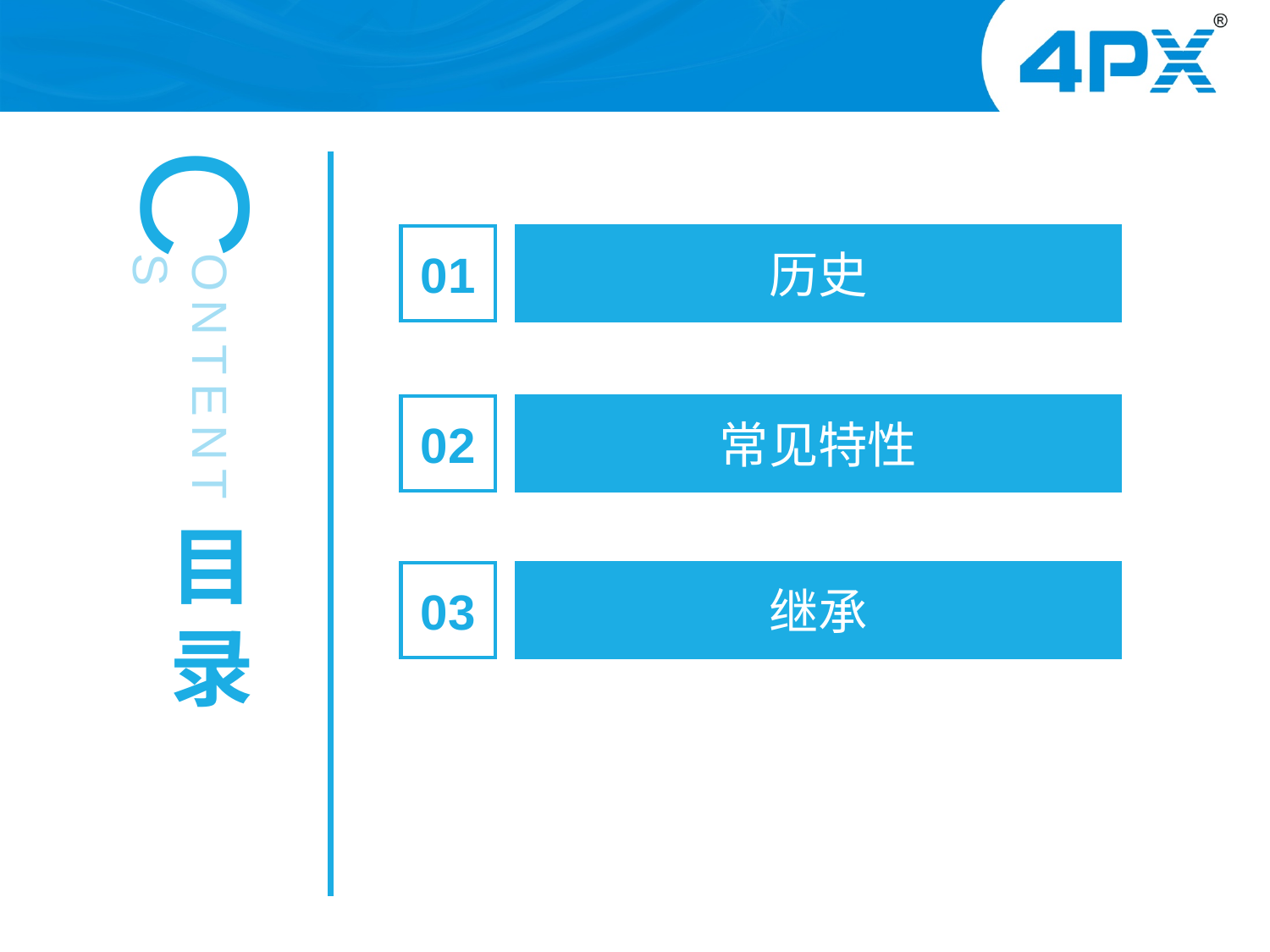

C
01
历史
ONTENTS
02
常见特性
目
录
03
继承